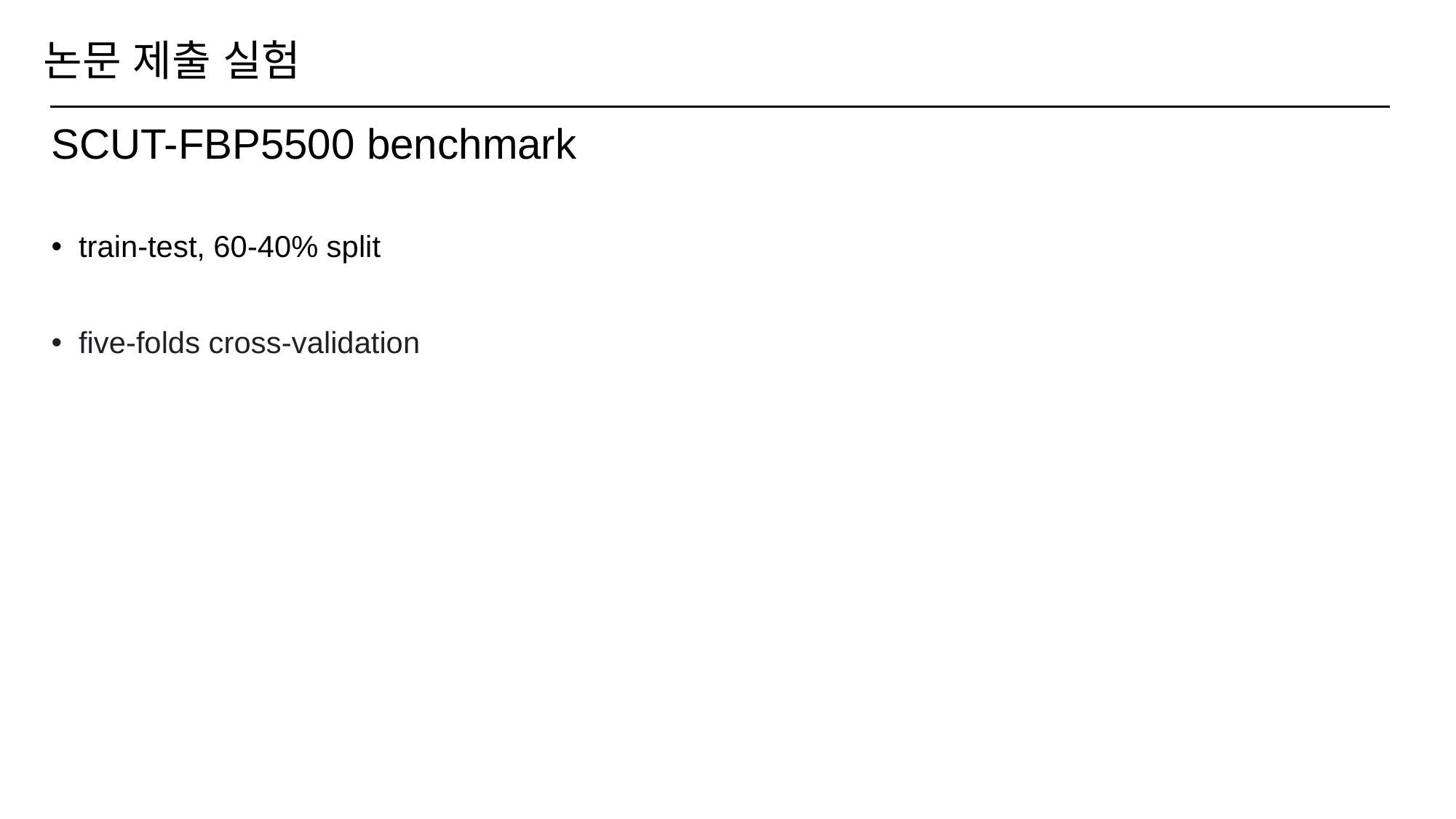

# 논문 제출 실험
SCUT-FBP5500 benchmark

train-test, 60-40% split

five-folds cross-validation